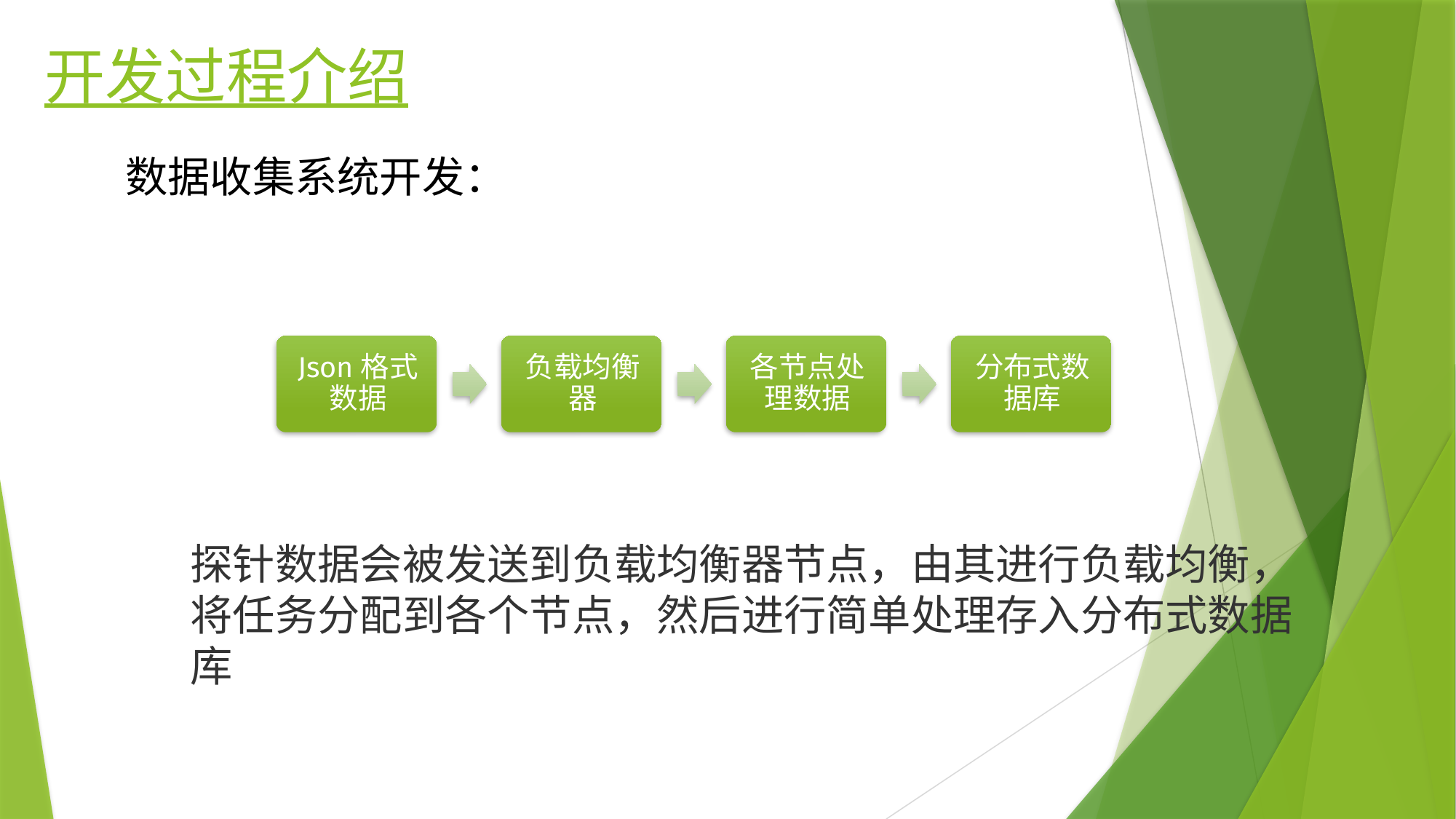

开发过程介绍
数据收集系统开发：
Json格式数据

负载均衡器

各节点处理数据

分布式数据库
探针数据会被发送到负载均衡器节点，由其进行负载均衡，将任务分配到各个节点，然后进行简单处理存入分布式数据库